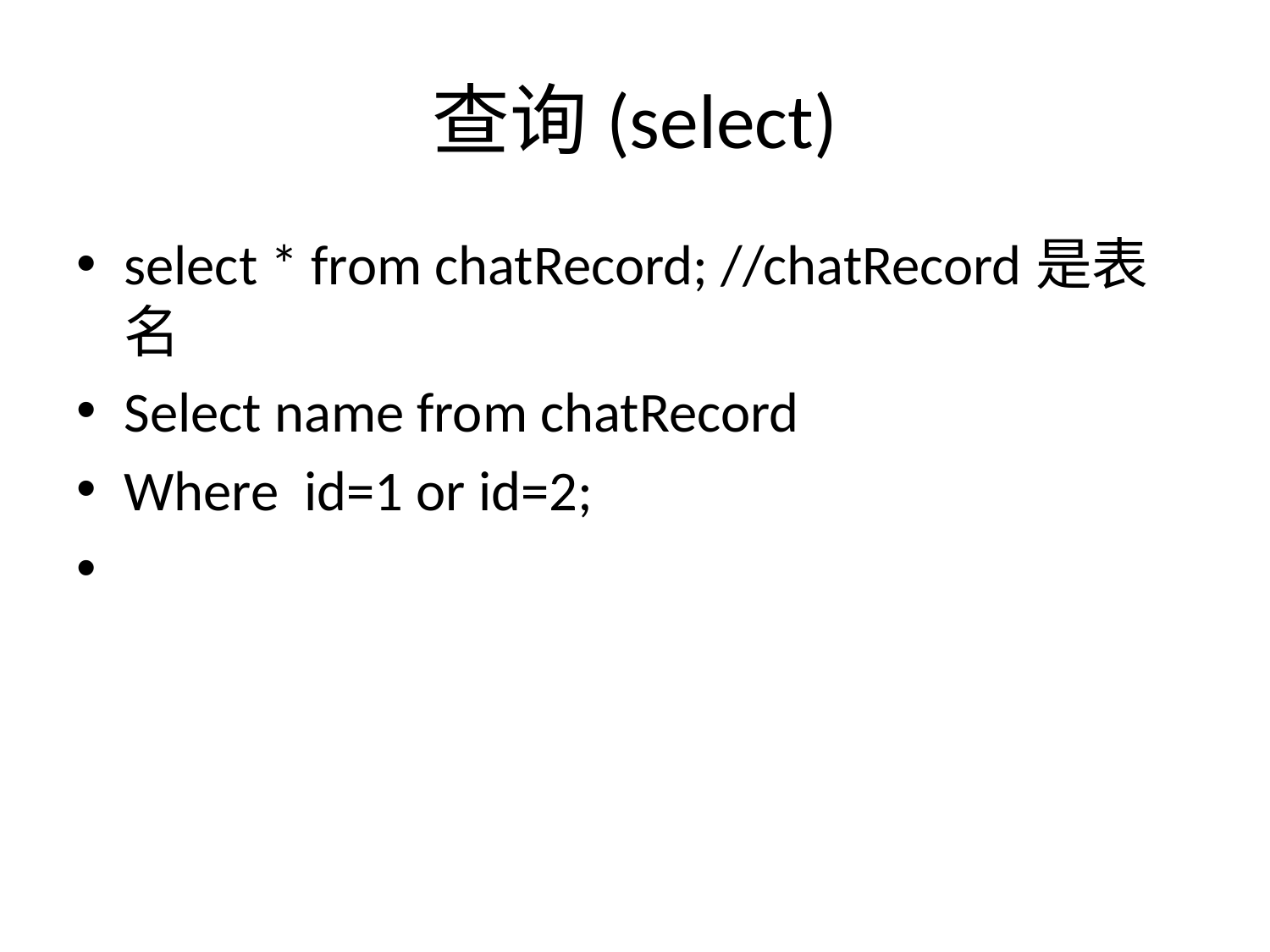

# 查询(select)
select * from chatRecord; //chatRecord是表名
Select name from chatRecord
Where  id=1 or id=2;